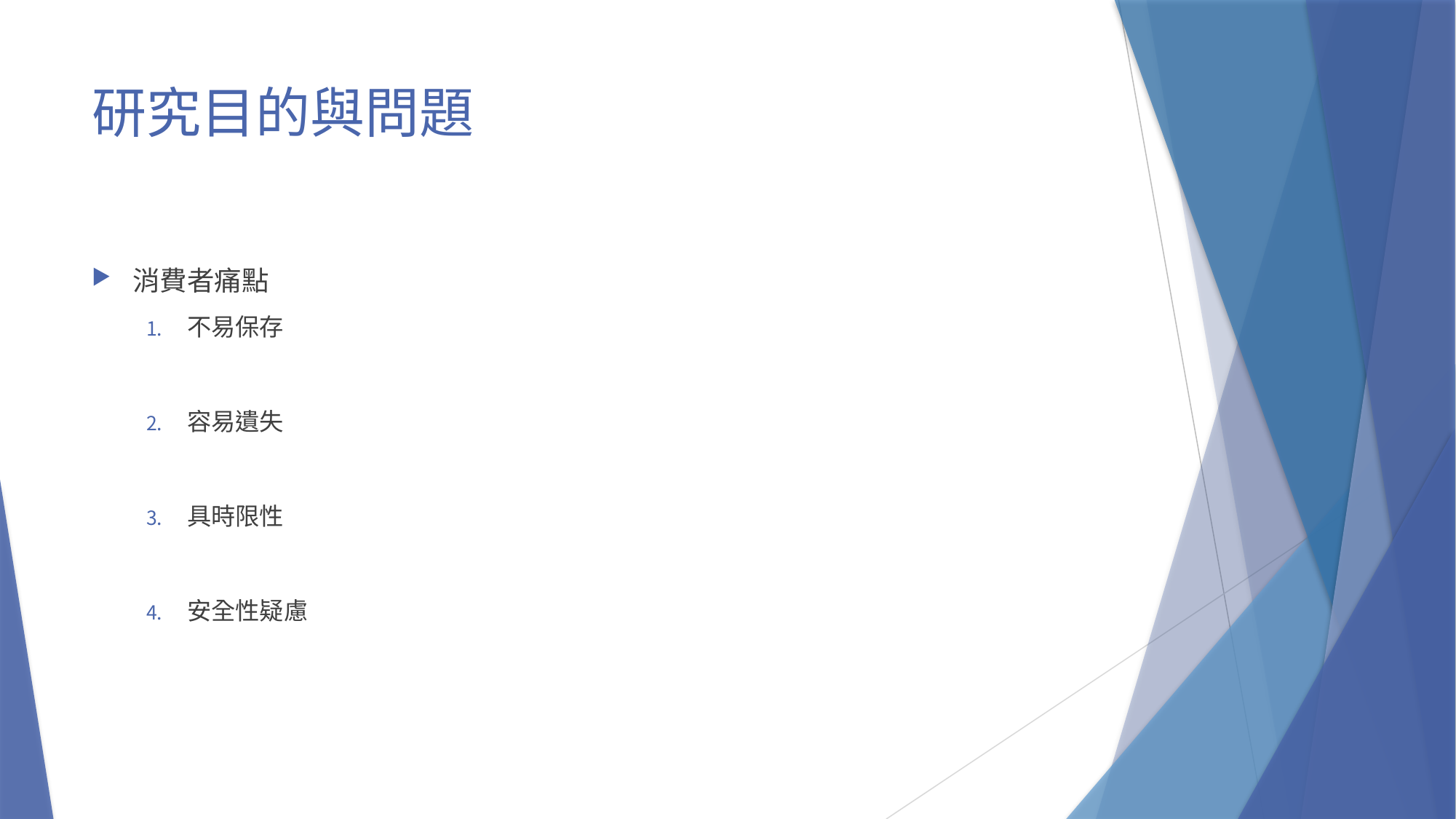

# 研究目的與問題
消費者痛點
不易保存

容易遺失

具時限性

安全性疑慮